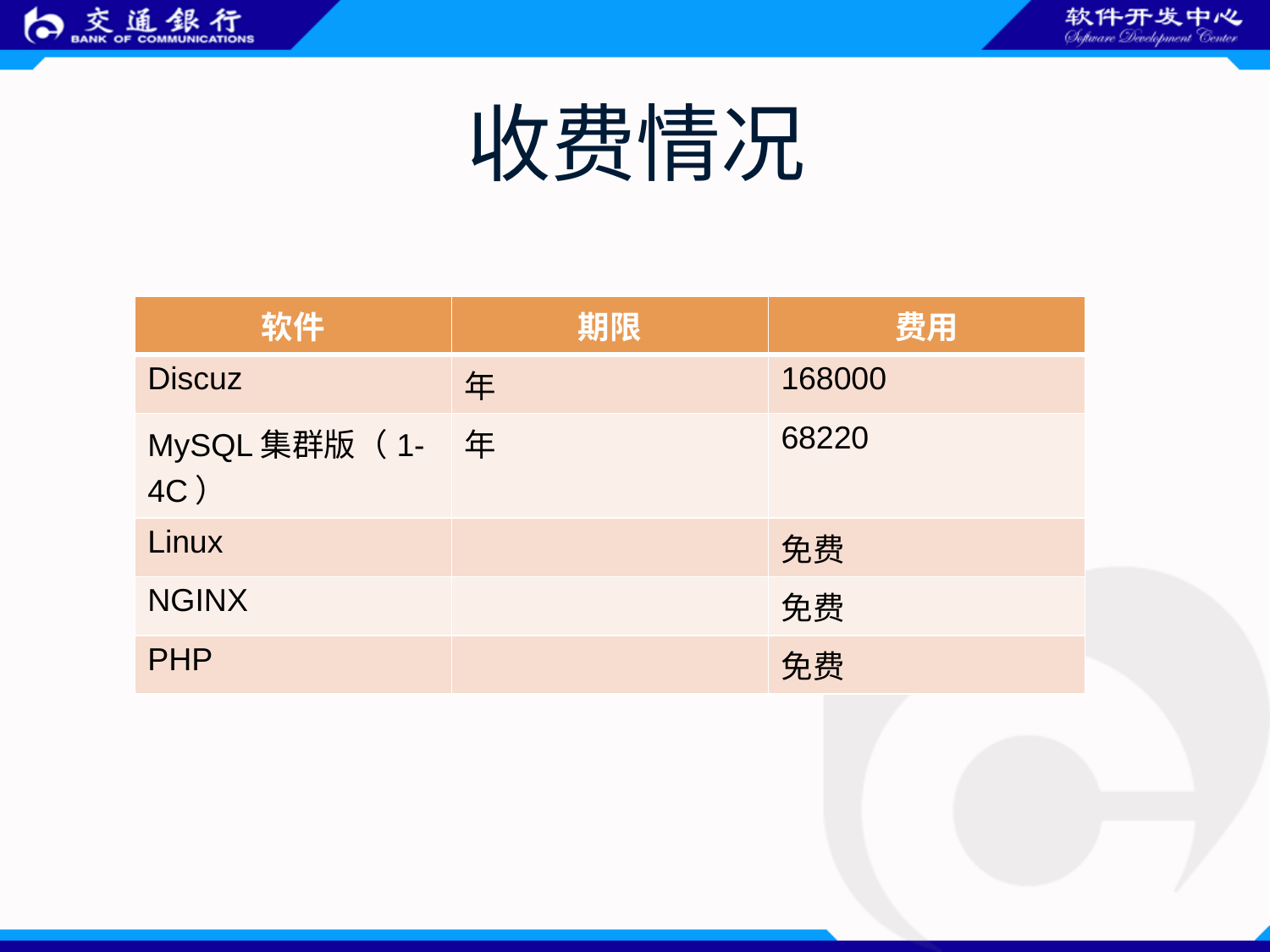

# 收费情况
| 软件 | 期限 | 费用 |
| --- | --- | --- |
| Discuz | 年 | 168000 |
| MySQL集群版（1-4C） | 年 | 68220 |
| Linux |  | 免费 |
| NGINX |  | 免费 |
| PHP |  | 免费 |